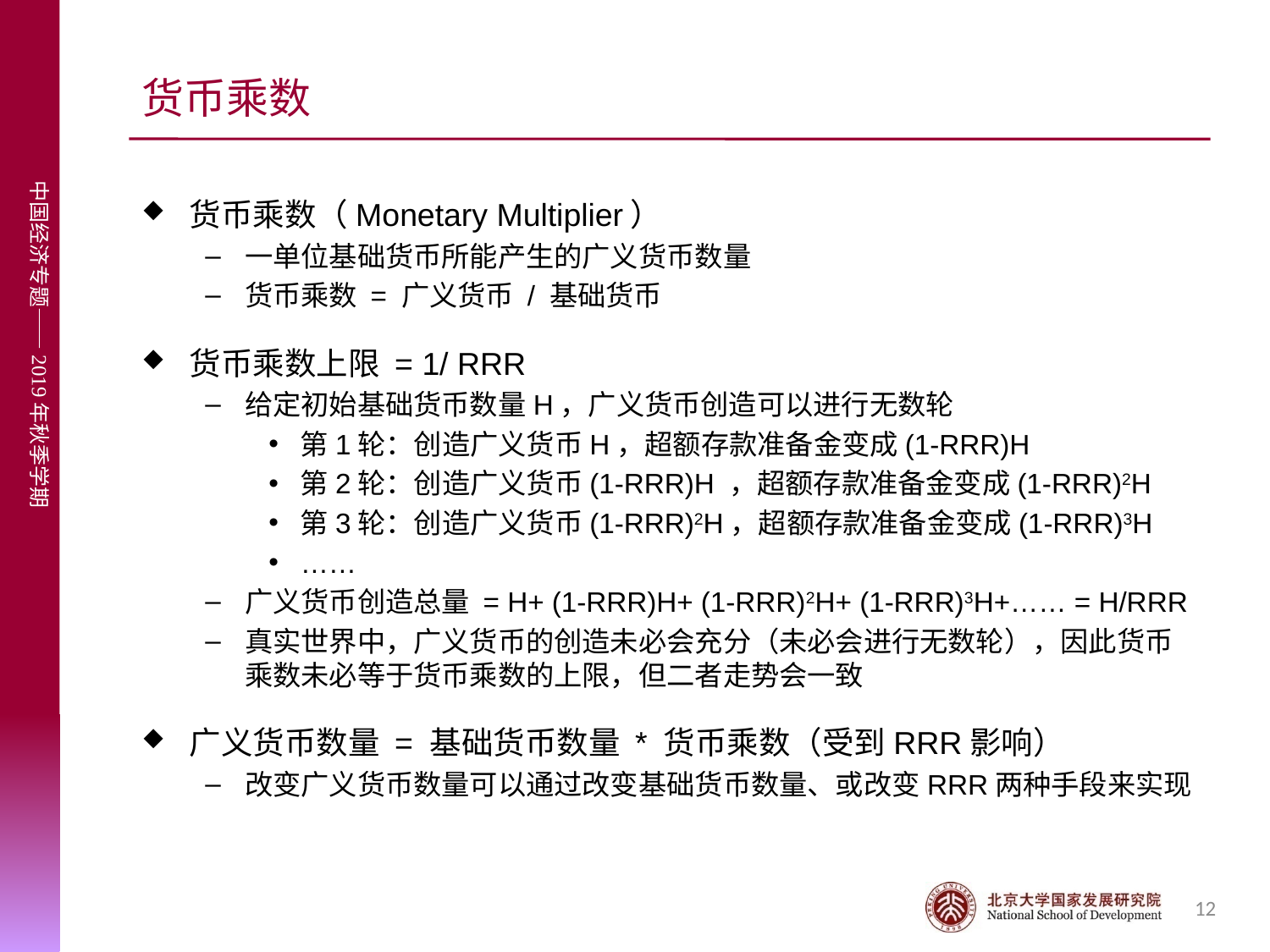

# 货币乘数
货币乘数（Monetary Multiplier）
一单位基础货币所能产生的广义货币数量
货币乘数 = 广义货币 / 基础货币
货币乘数上限 = 1/ RRR
给定初始基础货币数量H，广义货币创造可以进行无数轮
第1轮：创造广义货币H，超额存款准备金变成(1-RRR)H
第2轮：创造广义货币(1-RRR)H ，超额存款准备金变成(1-RRR)2H
第3轮：创造广义货币(1-RRR)2H，超额存款准备金变成(1-RRR)3H
……
广义货币创造总量 = H+ (1-RRR)H+ (1-RRR)2H+ (1-RRR)3H+…… = H/RRR
真实世界中，广义货币的创造未必会充分（未必会进行无数轮），因此货币乘数未必等于货币乘数的上限，但二者走势会一致
广义货币数量 = 基础货币数量 * 货币乘数（受到RRR影响）
改变广义货币数量可以通过改变基础货币数量、或改变RRR两种手段来实现
12